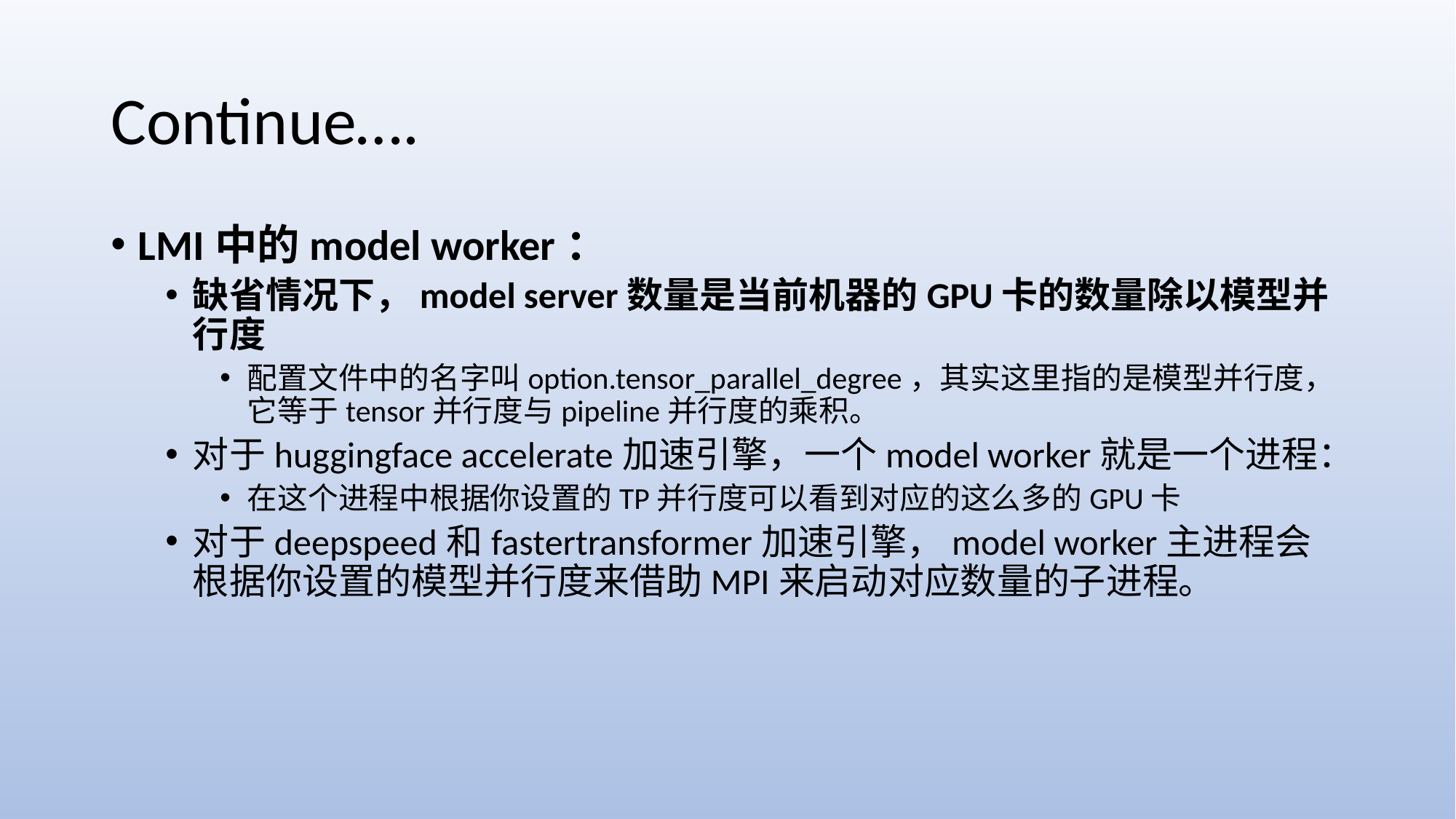

# Continue….
LMI中的model worker：
缺省情况下，model server数量是当前机器的GPU卡的数量除以模型并行度
配置文件中的名字叫option.tensor_parallel_degree，其实这里指的是模型并行度，它等于tensor并行度与pipeline并行度的乘积。
对于huggingface accelerate加速引擎，一个model worker就是一个进程：
在这个进程中根据你设置的TP并行度可以看到对应的这么多的GPU卡
对于deepspeed和fastertransformer加速引擎，model worker主进程会根据你设置的模型并行度来借助MPI来启动对应数量的子进程。